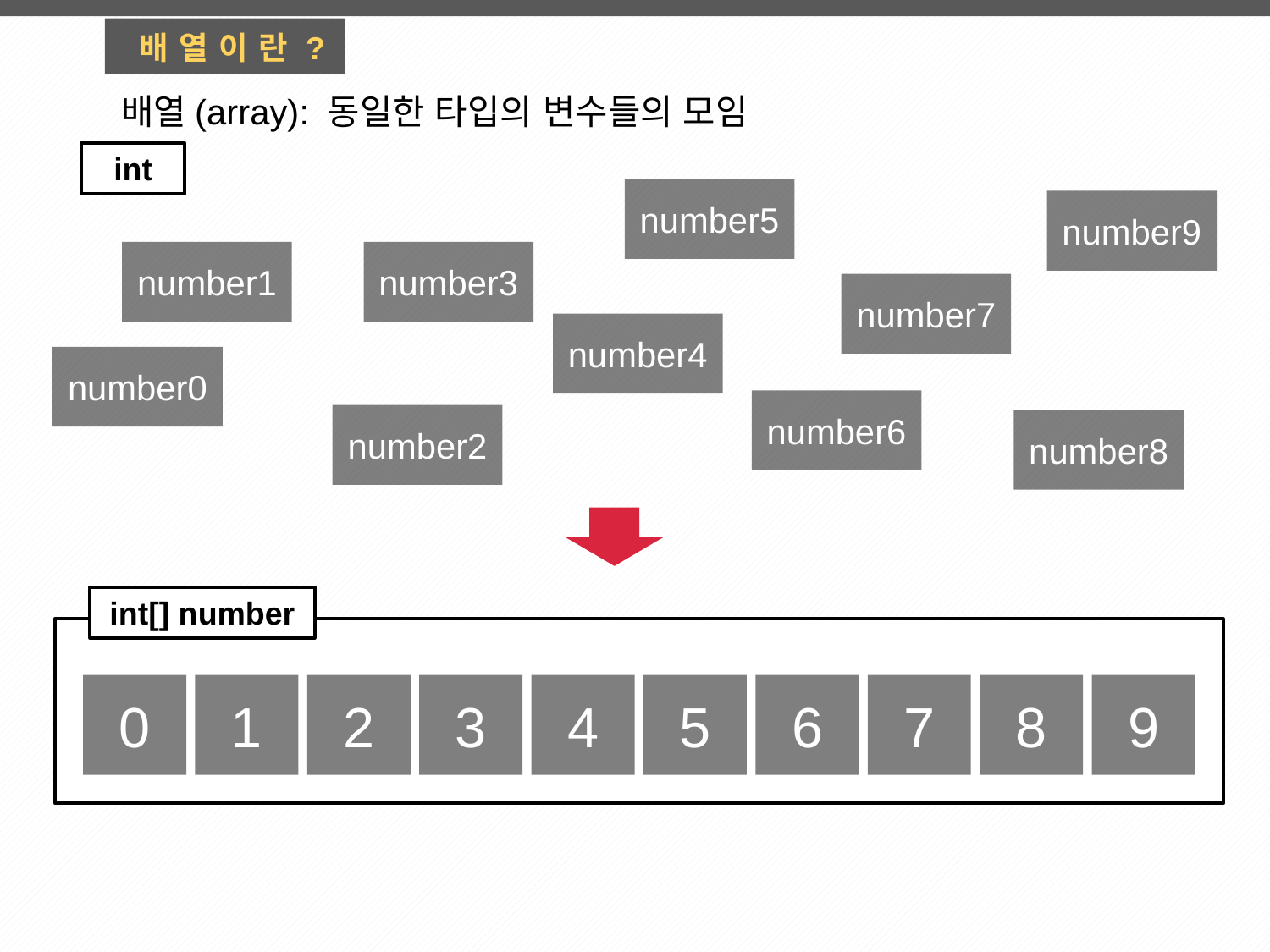

배열이란?
배열(array): 동일한 타입의 변수들의 모임
int
number5
number9
number1
number3
number7
number4
number0
number6
number2
number8

int[] number

0
1
2
3
4
5
6
7
8
9